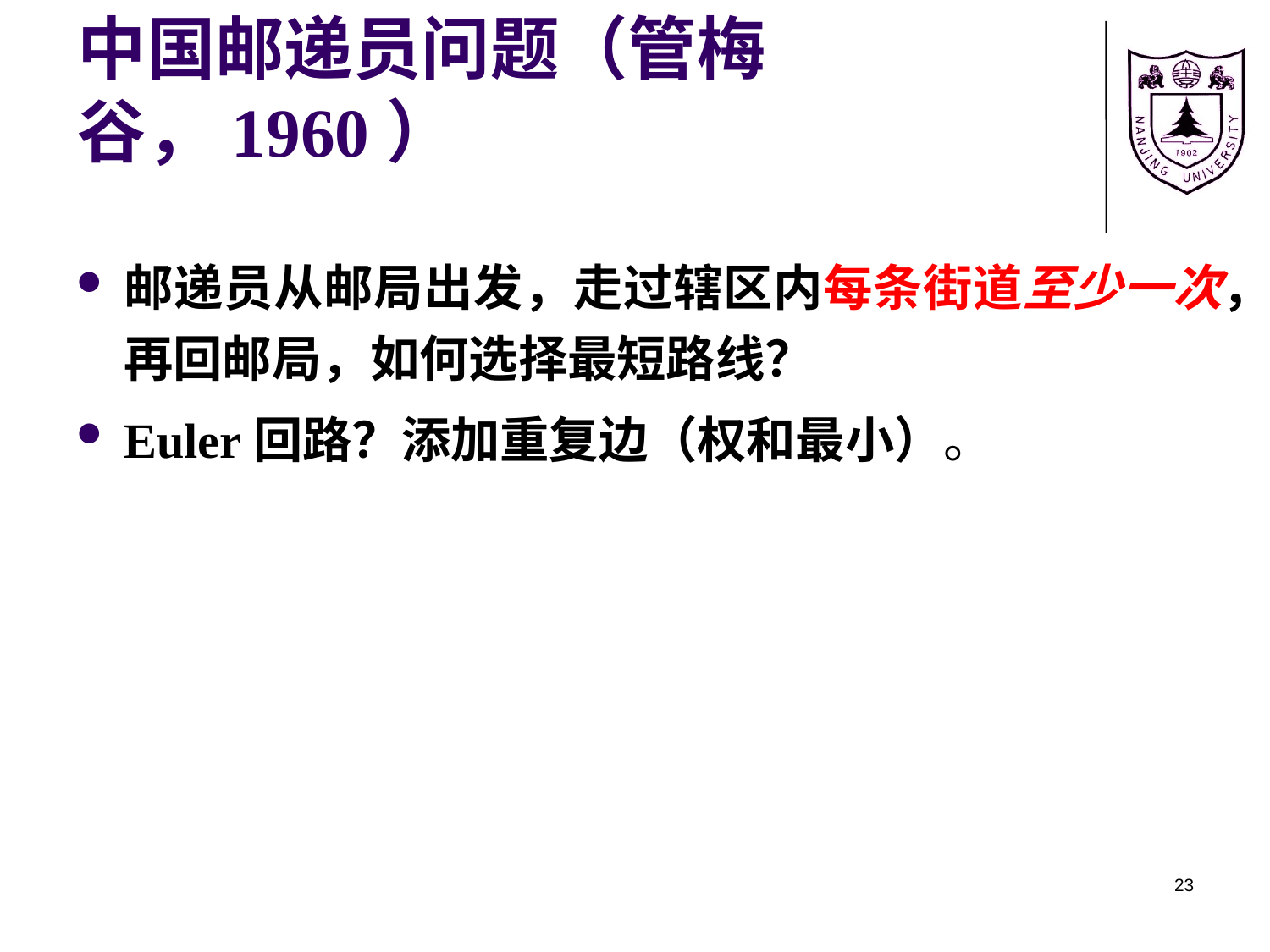

# 中国邮递员问题（管梅谷，1960）
邮递员从邮局出发，走过辖区内每条街道至少一次，再回邮局，如何选择最短路线？
Euler回路？添加重复边（权和最小）。
23